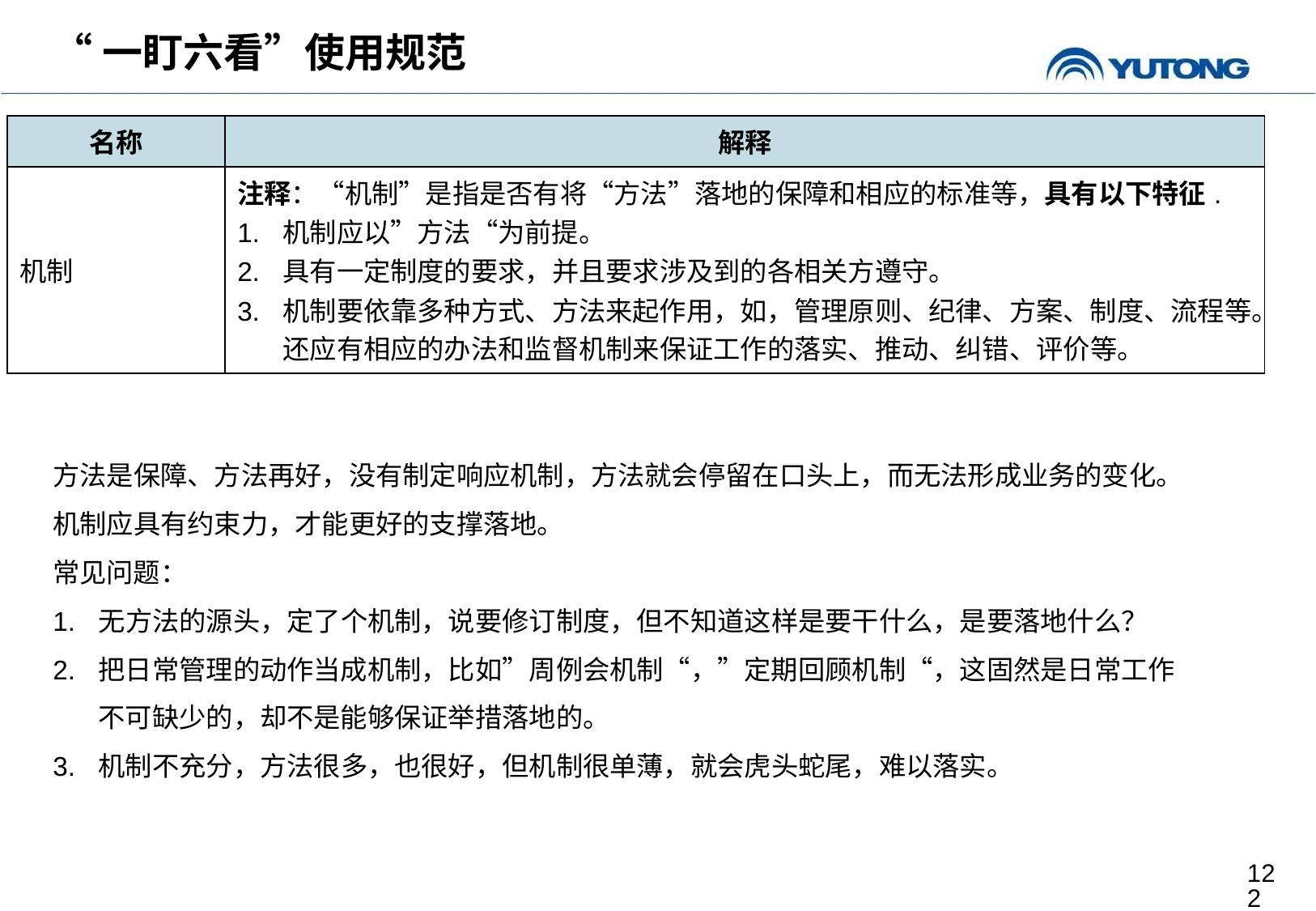

“一盯六看”使用规范
| 名称 | 解释 |
| --- | --- |
| 机制 | 注释：“机制”是指是否有将“方法”落地的保障和相应的标准等，具有以下特征. 机制应以”方法“为前提。 具有一定制度的要求，并且要求涉及到的各相关方遵守。 机制要依靠多种方式、方法来起作用，如，管理原则、纪律、方案、制度、流程等。还应有相应的办法和监督机制来保证工作的落实、推动、纠错、评价等。 |
方法是保障、方法再好，没有制定响应机制，方法就会停留在口头上，而无法形成业务的变化。机制应具有约束力，才能更好的支撑落地。
常见问题：
无方法的源头，定了个机制，说要修订制度，但不知道这样是要干什么，是要落地什么？
把日常管理的动作当成机制，比如”周例会机制“，”定期回顾机制“，这固然是日常工作不可缺少的，却不是能够保证举措落地的。
机制不充分，方法很多，也很好，但机制很单薄，就会虎头蛇尾，难以落实。
122